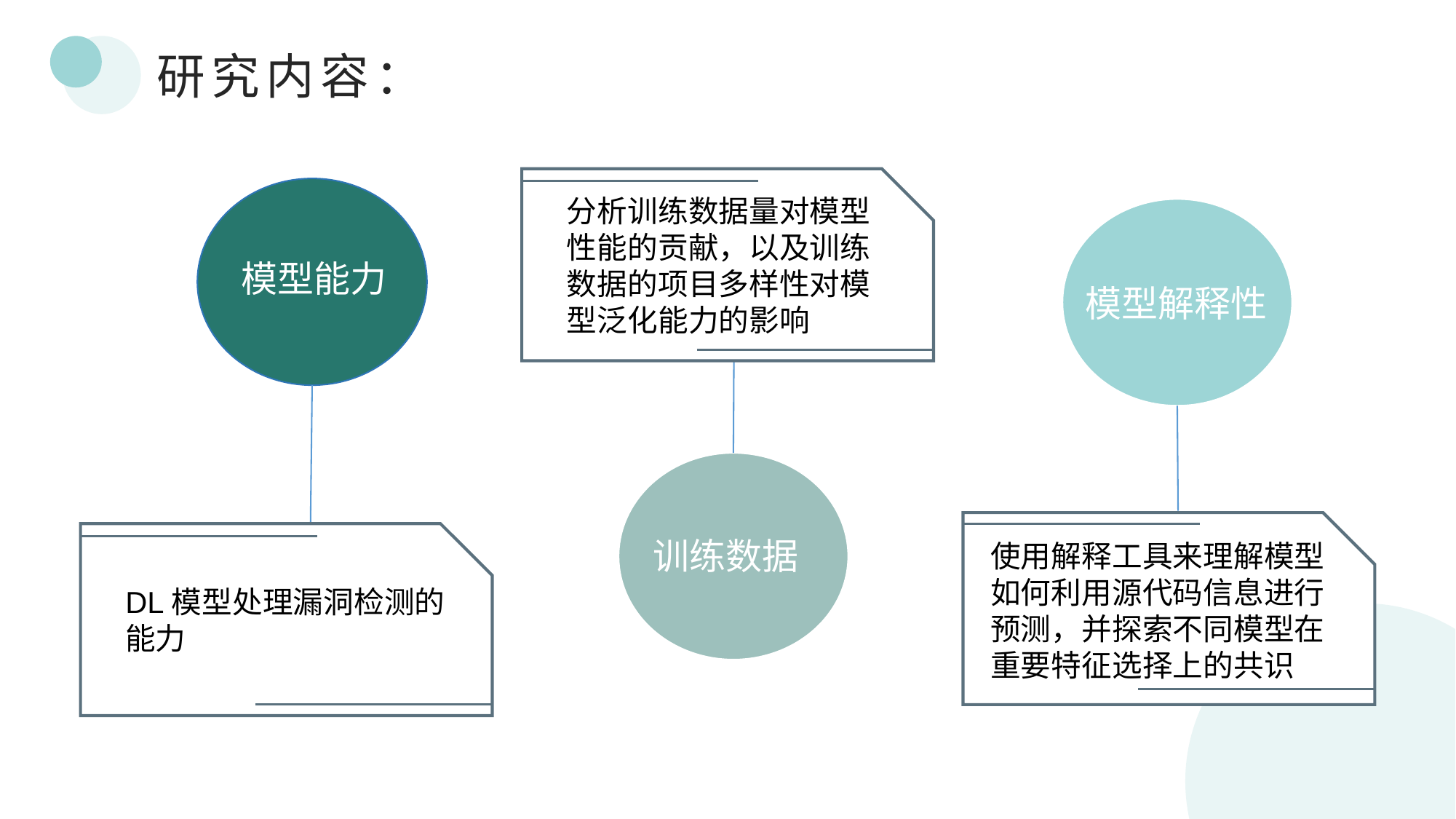

研究内容：

分析训练数据量对模型性能的贡献，以及训练数据的项目多样性对模型泛化能力的影响

模型能力
模型解释性

使用解释工具来理解模型如何利用源代码信息进行预测，并探索不同模型在重要特征选择上的共识

DL模型处理漏洞检测的能力
训练数据